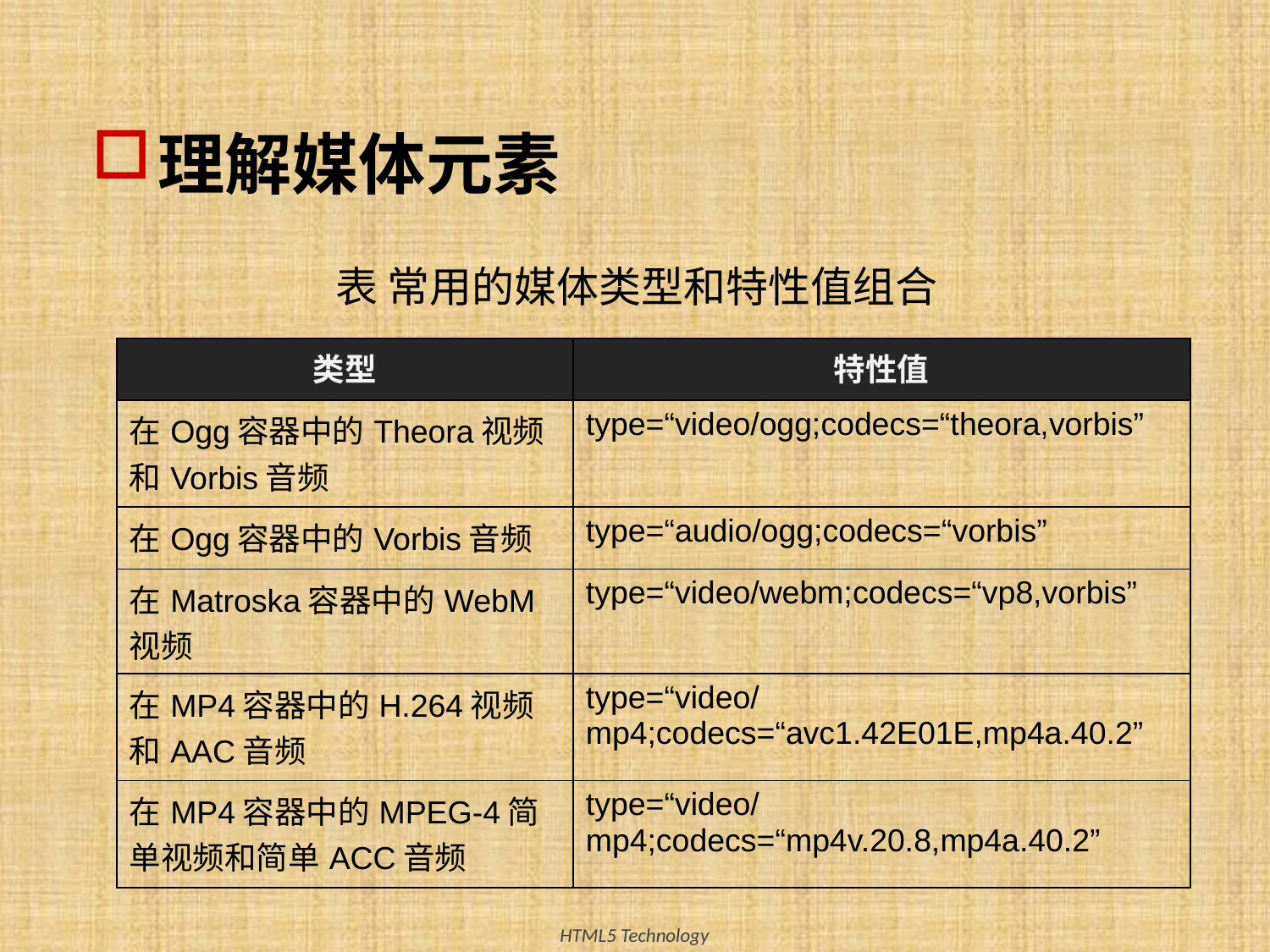

# 理解媒体元素
表 常用的媒体类型和特性值组合

| 类型 | 特性值 |
| --- | --- |
| 在Ogg容器中的Theora视频和Vorbis音频 | type=“video/ogg;codecs=“theora,vorbis” |
| 在Ogg容器中的Vorbis音频 | type=“audio/ogg;codecs=“vorbis” |
| 在Matroska容器中的WebM视频 | type=“video/webm;codecs=“vp8,vorbis” |
| 在MP4容器中的H.264视频和AAC音频 | type=“video/mp4;codecs=“avc1.42E01E,mp4a.40.2” |
| 在MP4容器中的MPEG-4简单视频和简单ACC音频 | type=“video/mp4;codecs=“mp4v.20.8,mp4a.40.2” |

29
HTML5 Technology